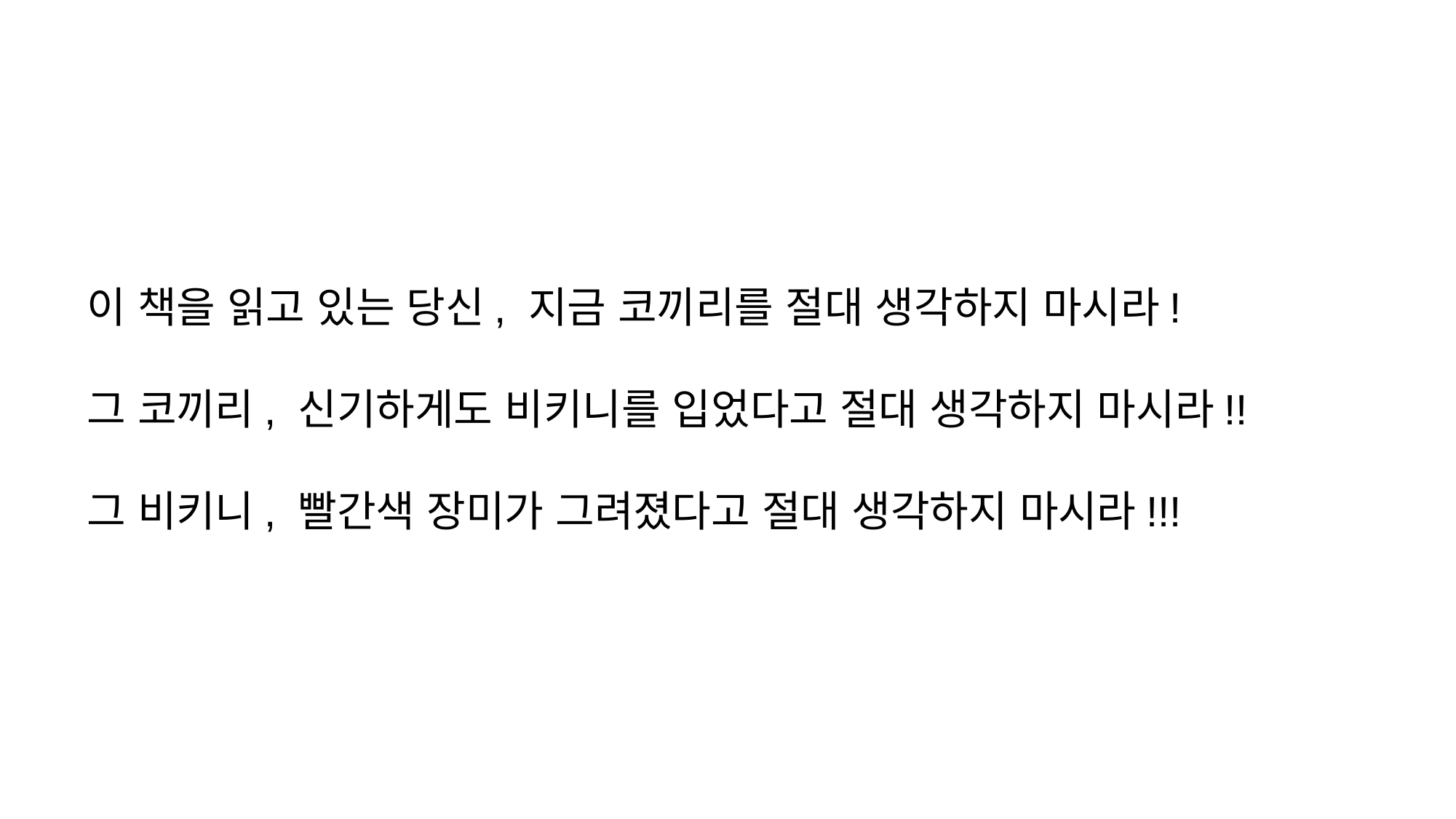

이 책을 읽고 있는 당신, 지금 코끼리를 절대 생각하지 마시라!

그 코끼리, 신기하게도 비키니를 입었다고 절대 생각하지 마시라!!

그 비키니, 빨간색 장미가 그려졌다고 절대 생각하지 마시라!!!